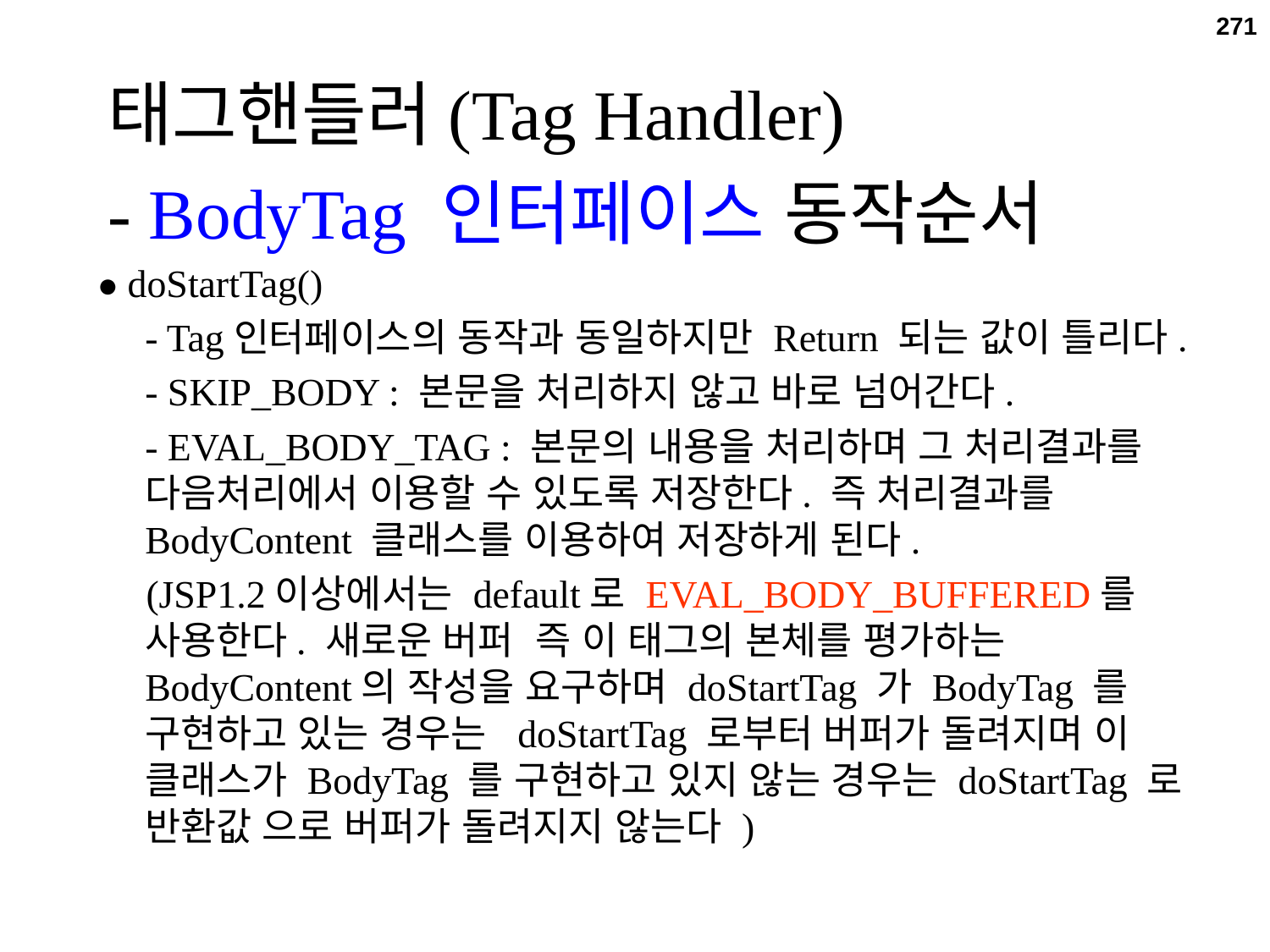

271
태그핸들러(Tag Handler)
- BodyTag 인터페이스 동작순서

● doStartTag()
	- Tag인터페이스의 동작과 동일하지만 Return 되는 값이 틀리다.
	- SKIP_BODY : 본문을 처리하지 않고 바로 넘어간다.
	- EVAL_BODY_TAG : 본문의 내용을 처리하며 그 처리결과를 다음처리에서 이용할 수 있도록 저장한다. 즉 처리결과를 BodyContent 클래스를 이용하여 저장하게 된다.
     (JSP1.2이상에서는 default로 EVAL_BODY_BUFFERED를 사용한다. 새로운 버퍼  즉 이 태그의 본체를 평가하는 BodyContent의 작성을 요구하며 doStartTag 가 BodyTag 를 구현하고 있는 경우는  doStartTag 로부터 버퍼가 돌려지며 이 클래스가 BodyTag 를 구현하고 있지 않는 경우는 doStartTag 로 반환값 으로 버퍼가 돌려지지 않는다 )